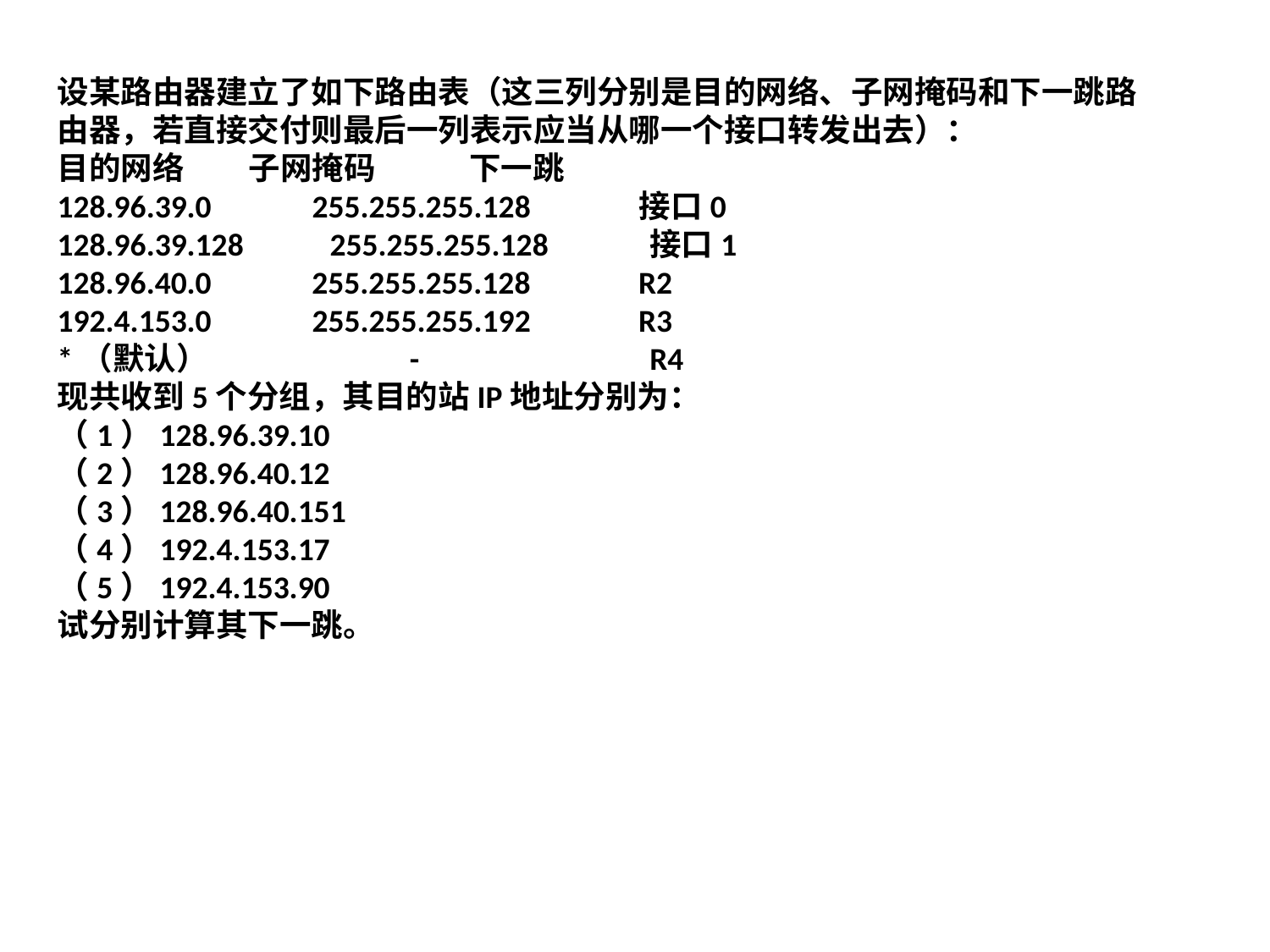

设某路由器建立了如下路由表（这三列分别是目的网络、子网掩码和下一跳路由器，若直接交付则最后一列表示应当从哪一个接口转发出去）：
目的网络         子网掩码             下一跳
128.96.39.0              255.255.255.128              接口0
128.96.39.128            255.255.255.128             接口1
128.96.40.0              255.255.255.128               R2
192.4.153.0              255.255.255.192               R3
*（默认）                           -                                R4
现共收到5个分组，其目的站IP地址分别为：
（1）128.96.39.10
（2）128.96.40.12
（3）128.96.40.151
（4）192.4.153.17
（5）192.4.153.90
试分别计算其下一跳。